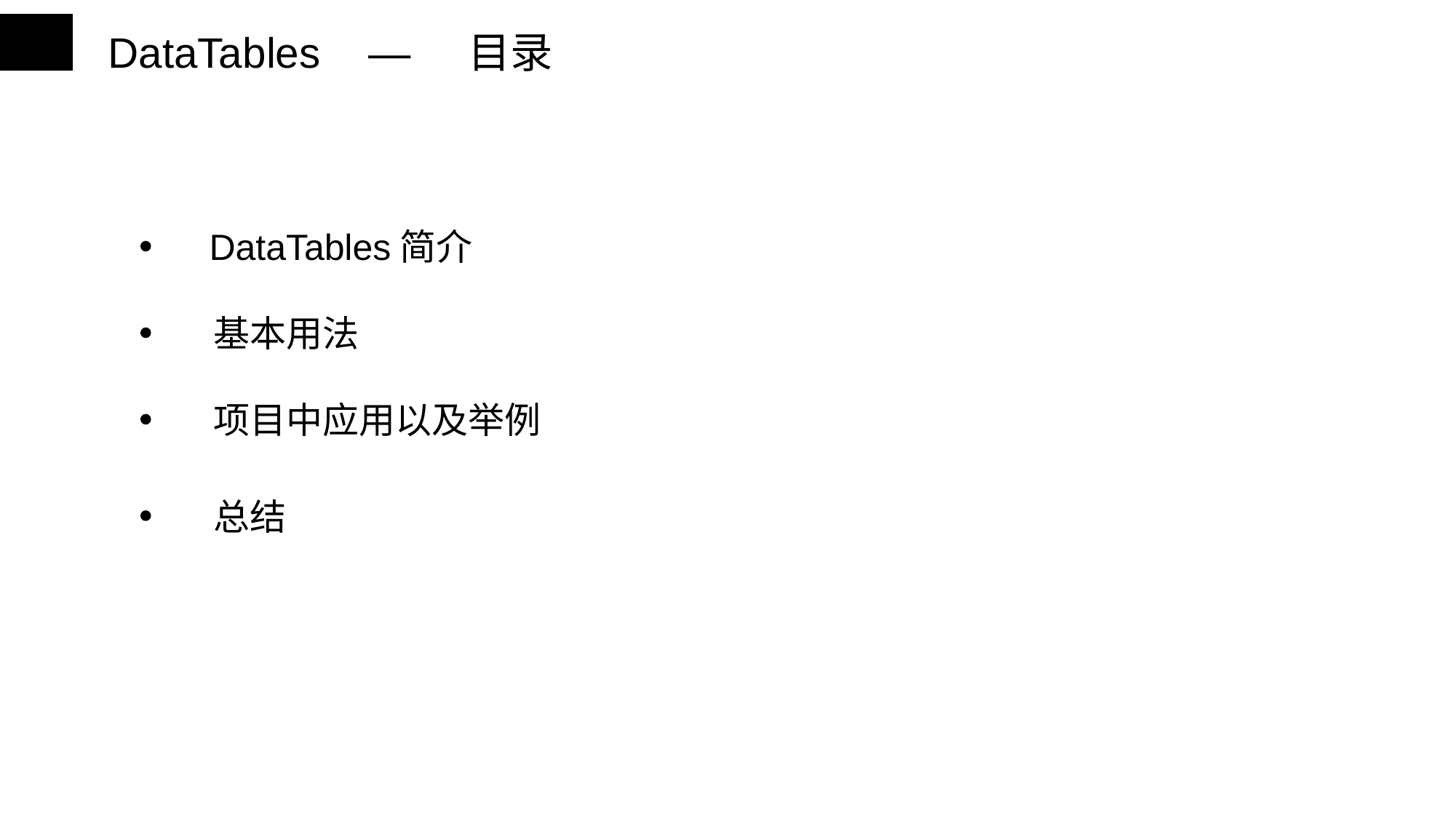

# DataTables    —    目录

DataTables简介

基本用法

项目中应用以及举例

总结

汇报人：白春飞